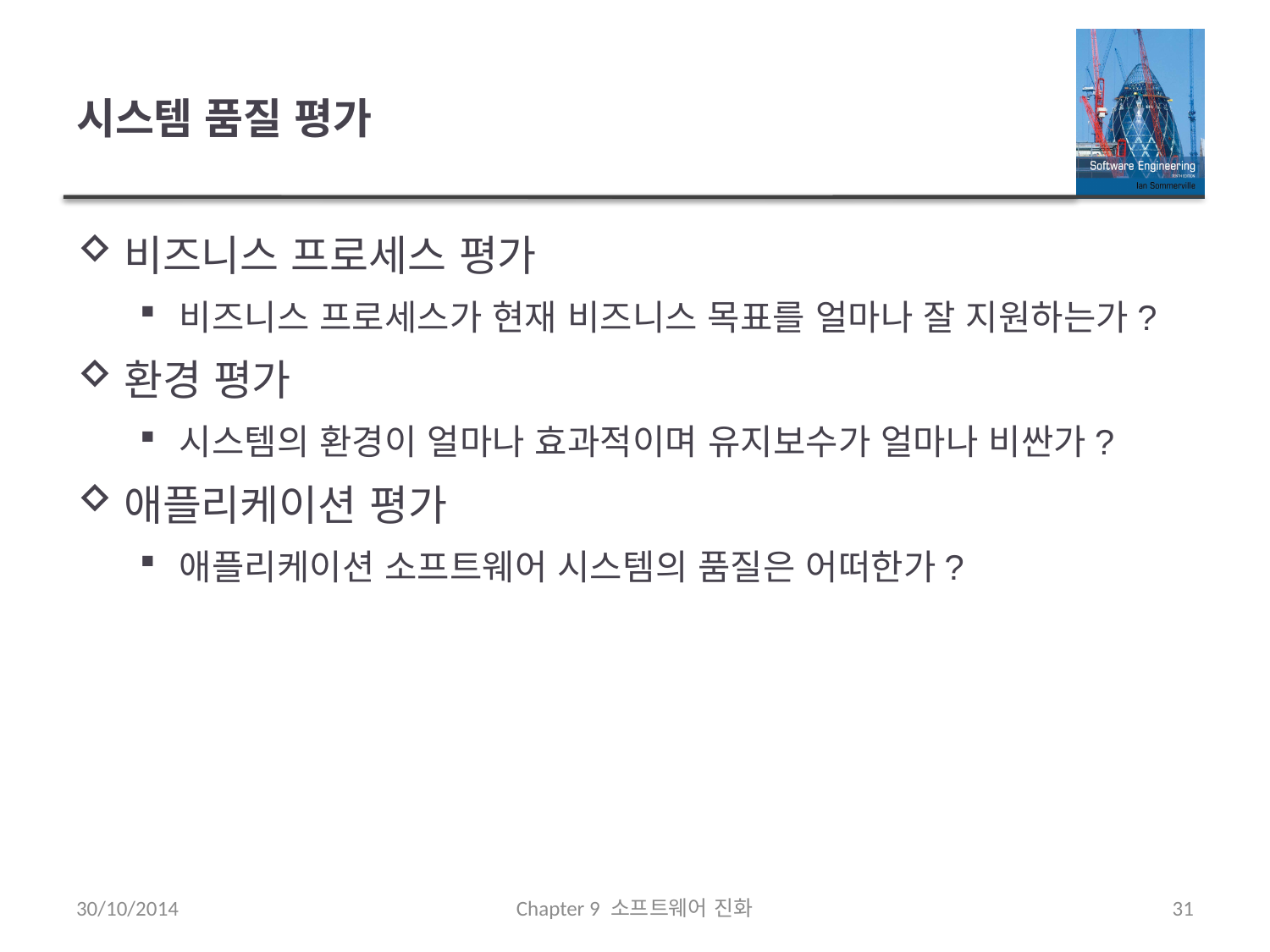

# 시스템 품질 평가
비즈니스 프로세스 평가
비즈니스 프로세스가 현재 비즈니스 목표를 얼마나 잘 지원하는가?
환경 평가
시스템의 환경이 얼마나 효과적이며 유지보수가 얼마나 비싼가?
애플리케이션 평가
애플리케이션 소프트웨어 시스템의 품질은 어떠한가?
30/10/2014
Chapter 9 소프트웨어 진화
31